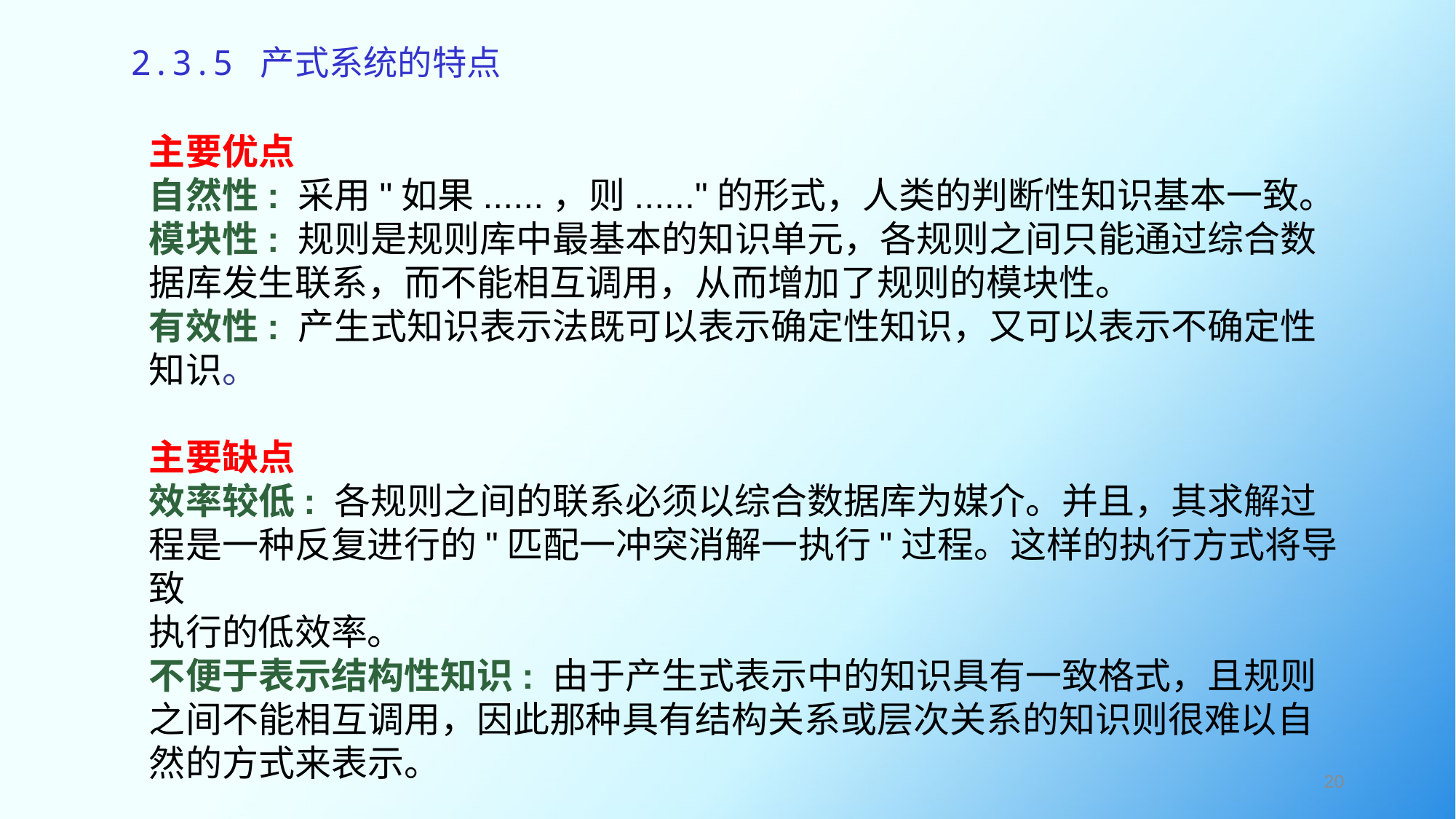

# 2.3.5 产式系统的特点
主要优点
自然性: 采用"如果......，则......"的形式，人类的判断性知识基本一致。
模块性: 规则是规则库中最基本的知识单元，各规则之间只能通过综合数
据库发生联系，而不能相互调用，从而增加了规则的模块性。
有效性: 产生式知识表示法既可以表示确定性知识，又可以表示不确定性
知识。

主要缺点
效率较低: 各规则之间的联系必须以综合数据库为媒介。并且，其求解过
程是一种反复进行的"匹配一冲突消解一执行"过程。这样的执行方式将导致
执行的低效率。
不便于表示结构性知识: 由于产生式表示中的知识具有一致格式，且规则
之间不能相互调用，因此那种具有结构关系或层次关系的知识则很难以自然的方式来表示。
20